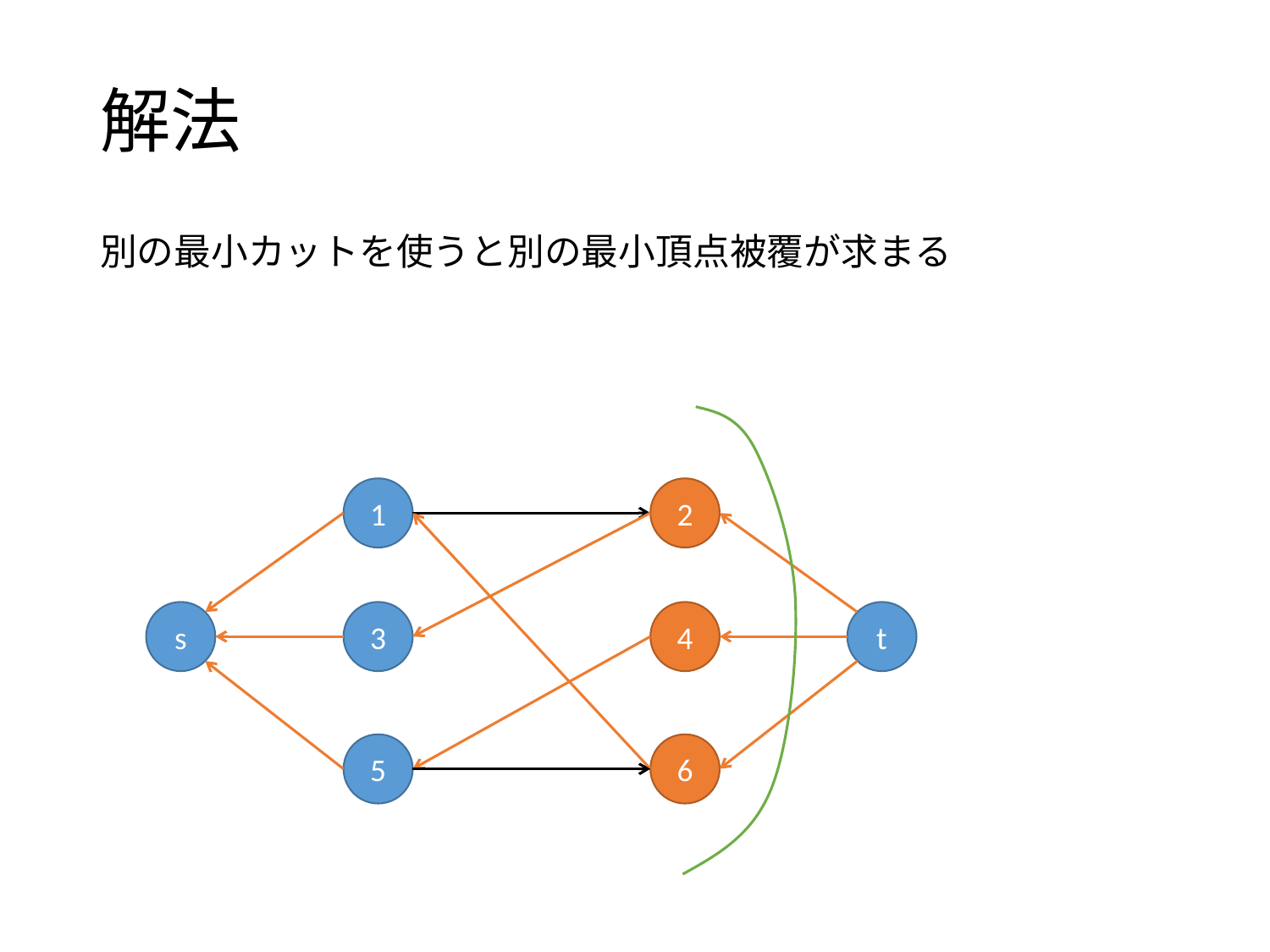

# 解法
別の最小カットを使うと別の最小頂点被覆が求まる

1
2
t
s
4
3
5
6